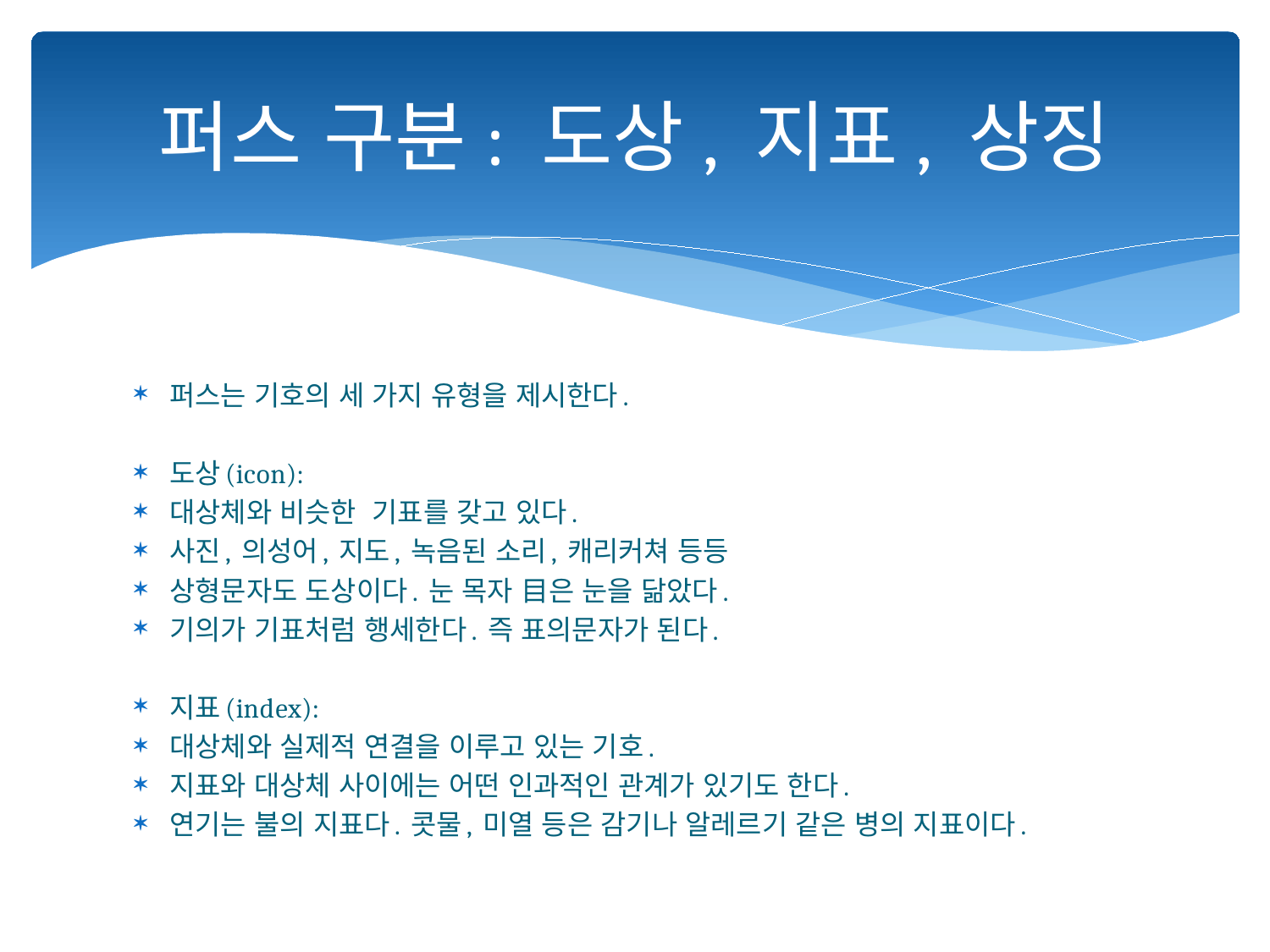

# 퍼스 구분: 도상, 지표, 상징
퍼스는 기호의 세 가지 유형을 제시한다.

도상(icon):
대상체와 비슷한  기표를 갖고 있다.
사진, 의성어, 지도, 녹음된 소리, 캐리커쳐 등등
상형문자도 도상이다. 눈 목자 目은 눈을 닮았다.
기의가 기표처럼 행세한다. 즉 표의문자가 된다.

지표(index):
대상체와 실제적 연결을 이루고 있는 기호.
지표와 대상체 사이에는 어떤 인과적인 관계가 있기도 한다.
연기는 불의 지표다. 콧물, 미열 등은 감기나 알레르기 같은 병의 지표이다.